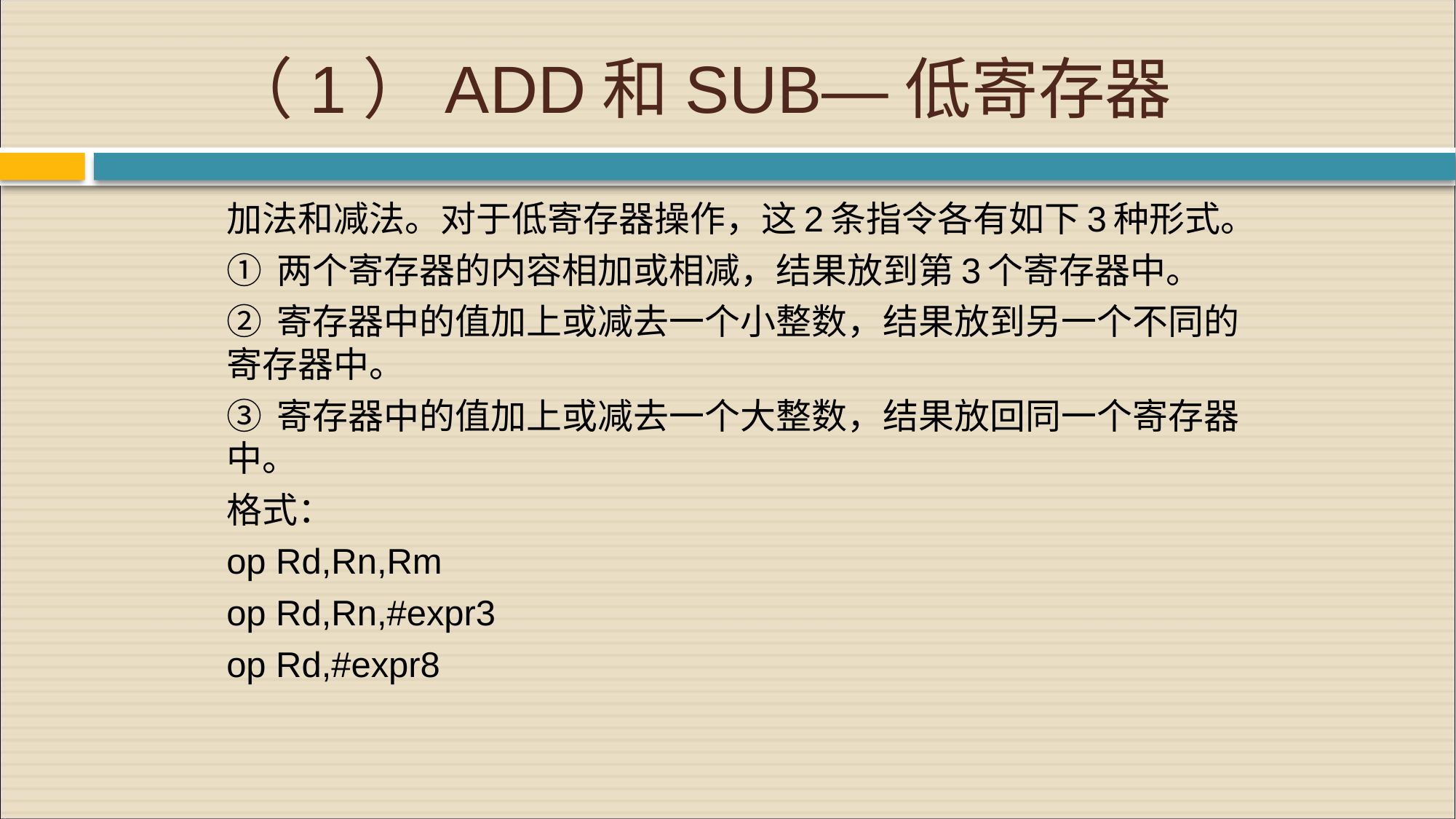

# （1）ADD和SUB—低寄存器
加法和减法。对于低寄存器操作，这2条指令各有如下3种形式。
① 两个寄存器的内容相加或相减，结果放到第3个寄存器中。
② 寄存器中的值加上或减去一个小整数，结果放到另一个不同的寄存器中。
③ 寄存器中的值加上或减去一个大整数，结果放回同一个寄存器中。
格式：
op Rd,Rn,Rm
op Rd,Rn,#expr3
op Rd,#expr8